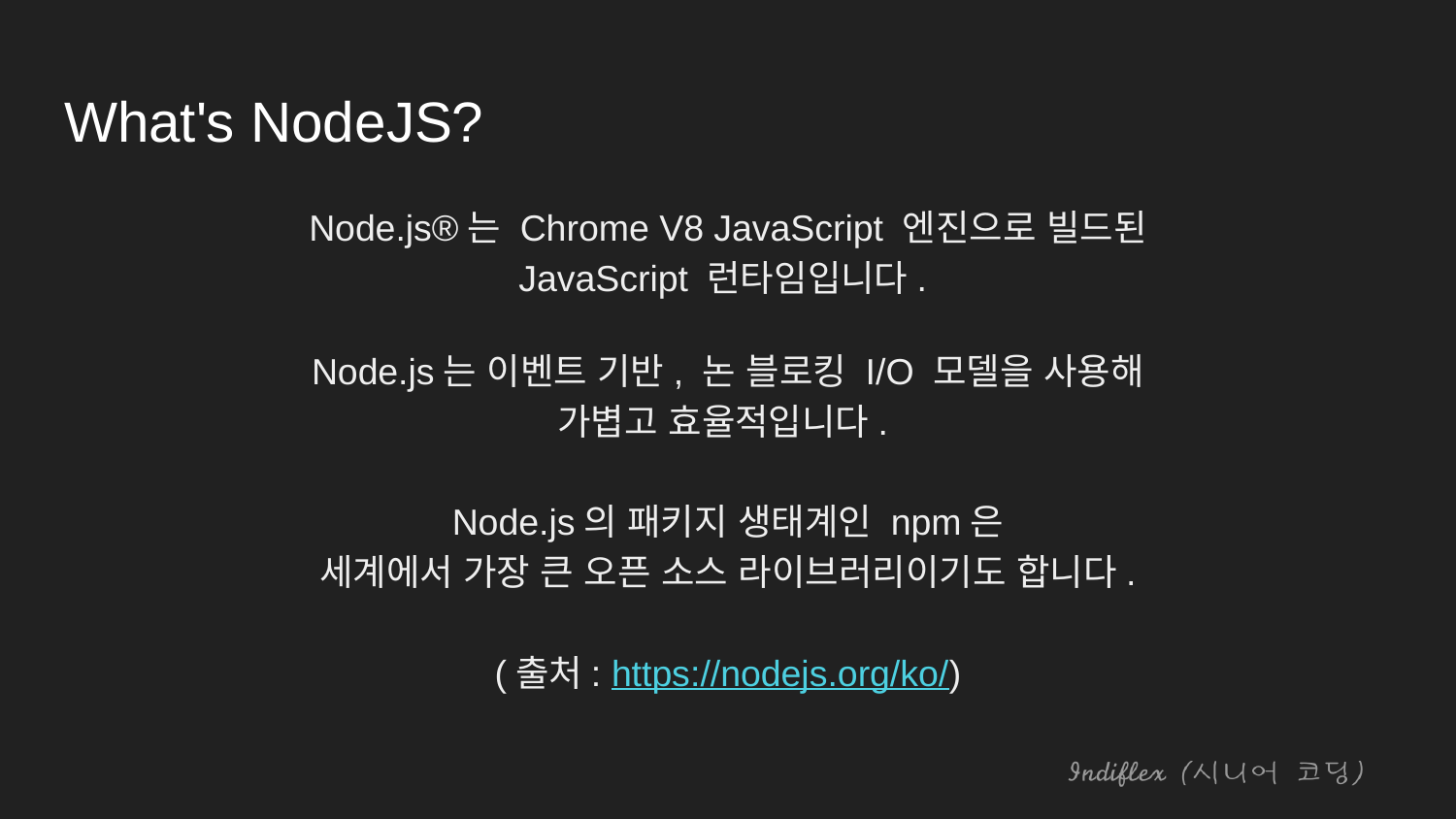

# What's NodeJS?
Node.js®는 Chrome V8 JavaScript 엔진으로 빌드된
JavaScript 런타임입니다.
Node.js는 이벤트 기반, 논 블로킹 I/O 모델을 사용해
가볍고 효율적입니다.

Node.js의 패키지 생태계인 npm은
세계에서 가장 큰 오픈 소스 라이브러리이기도 합니다.

(출처: https://nodejs.org/ko/)